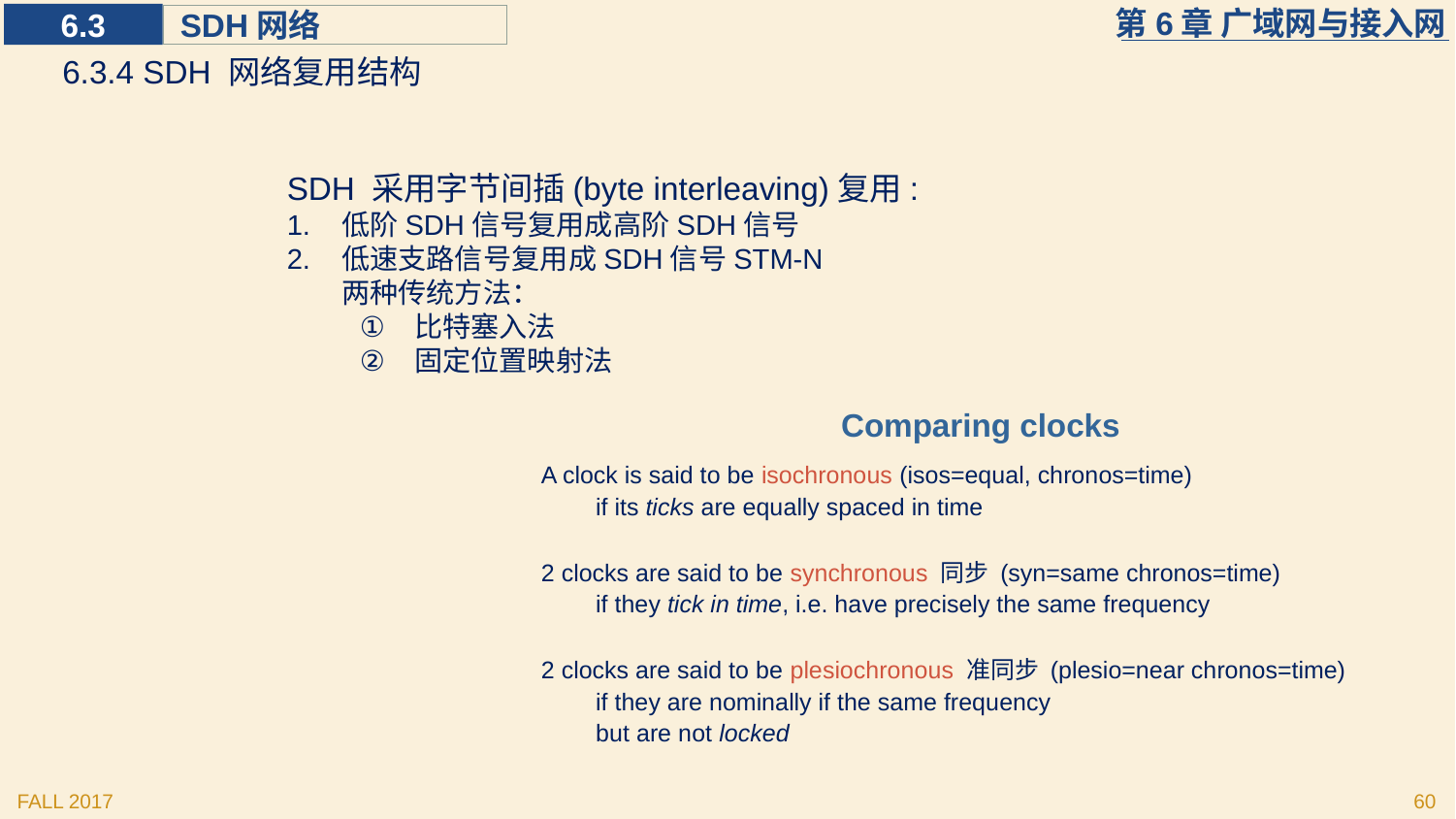

6.3.4 SDH 网络复用结构
SDH 采用字节间插(byte interleaving)复用:
低阶SDH信号复用成高阶SDH信号
低速支路信号复用成SDH信号STM-N
两种传统方法：
比特塞入法
固定位置映射法

# Comparing clocks
A clock is said to be isochronous (isos=equal, chronos=time)
if its ticks are equally spaced in time
2 clocks are said to be synchronous 同步 (syn=same chronos=time)
if they tick in time, i.e. have precisely the same frequency
2 clocks are said to be plesiochronous 准同步 (plesio=near chronos=time)
if they are nominally if the same frequency
but are not locked